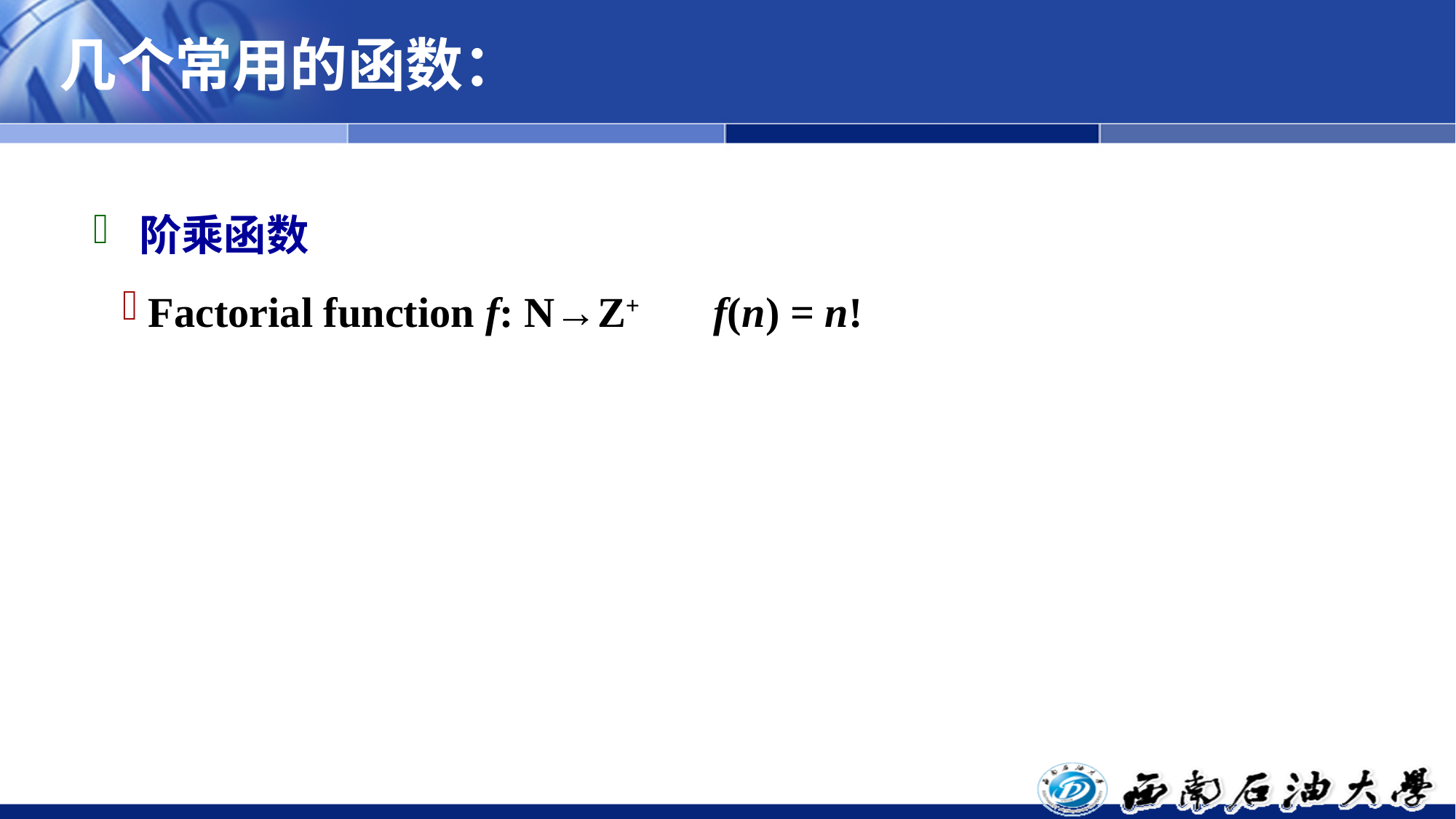

# 几个常用的函数：
 阶乘函数
Factorial function f: N→Z+       f(n) = n!